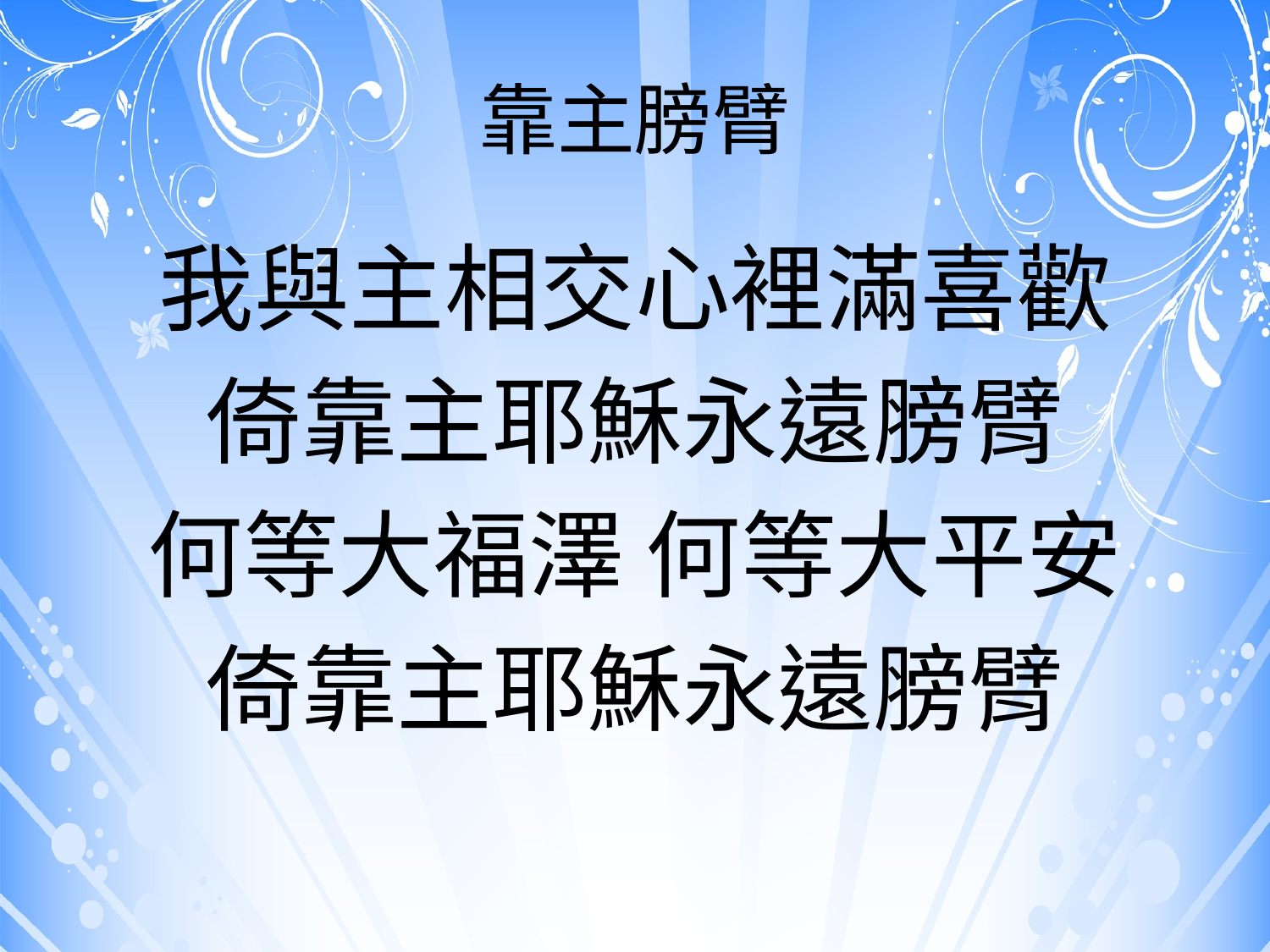

# 靠主膀臂
我與主相交心裡滿喜歡
倚靠主耶穌永遠膀臂
何等大福澤 何等大平安
倚靠主耶穌永遠膀臂